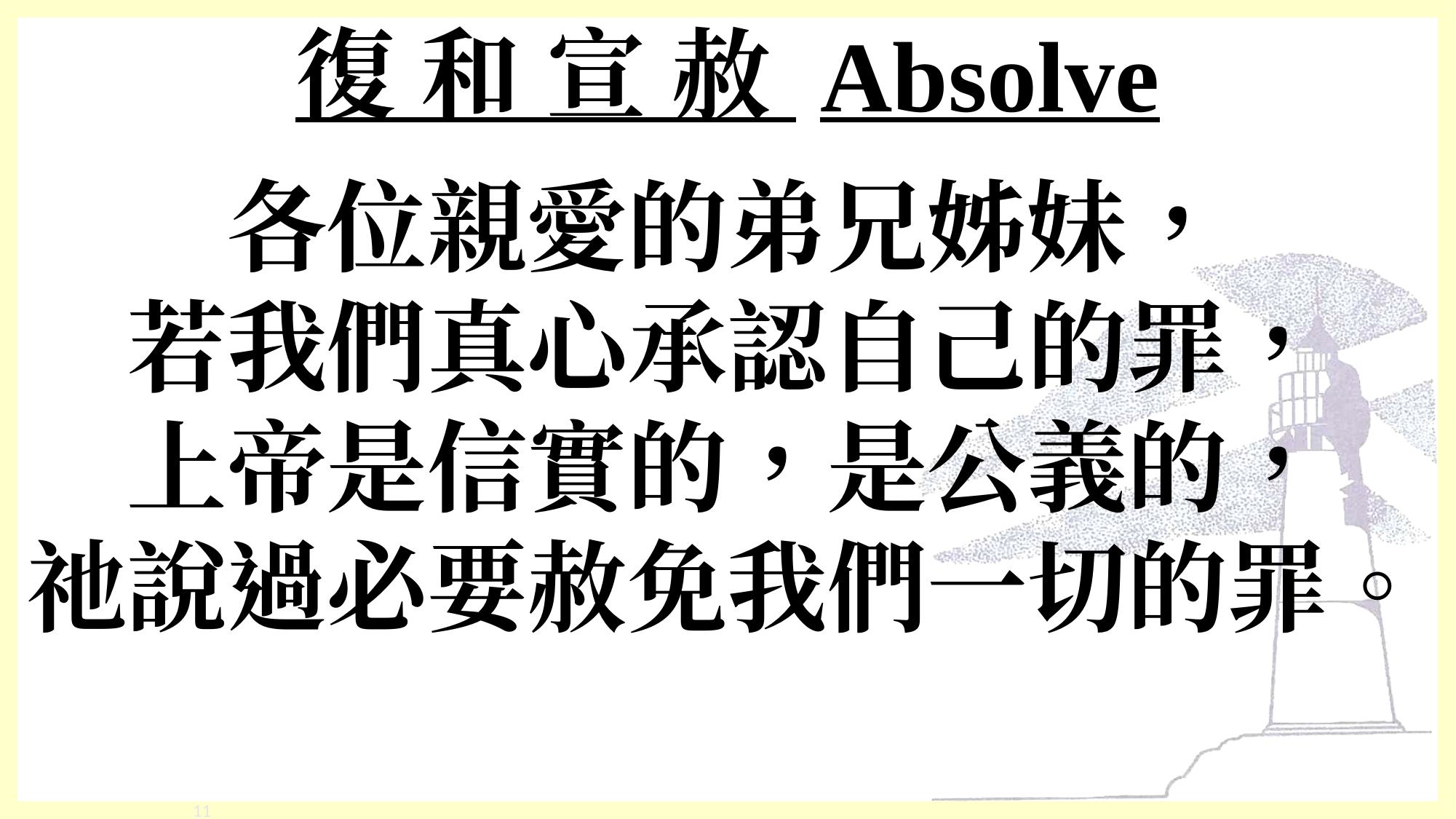

# 復 和 宣 赦 Absolve
各位親愛的弟兄姊妹，
若我們真心承認自己的罪，
上帝是信實的，是公義的，
祂說過必要赦免我們一切的罪。
11